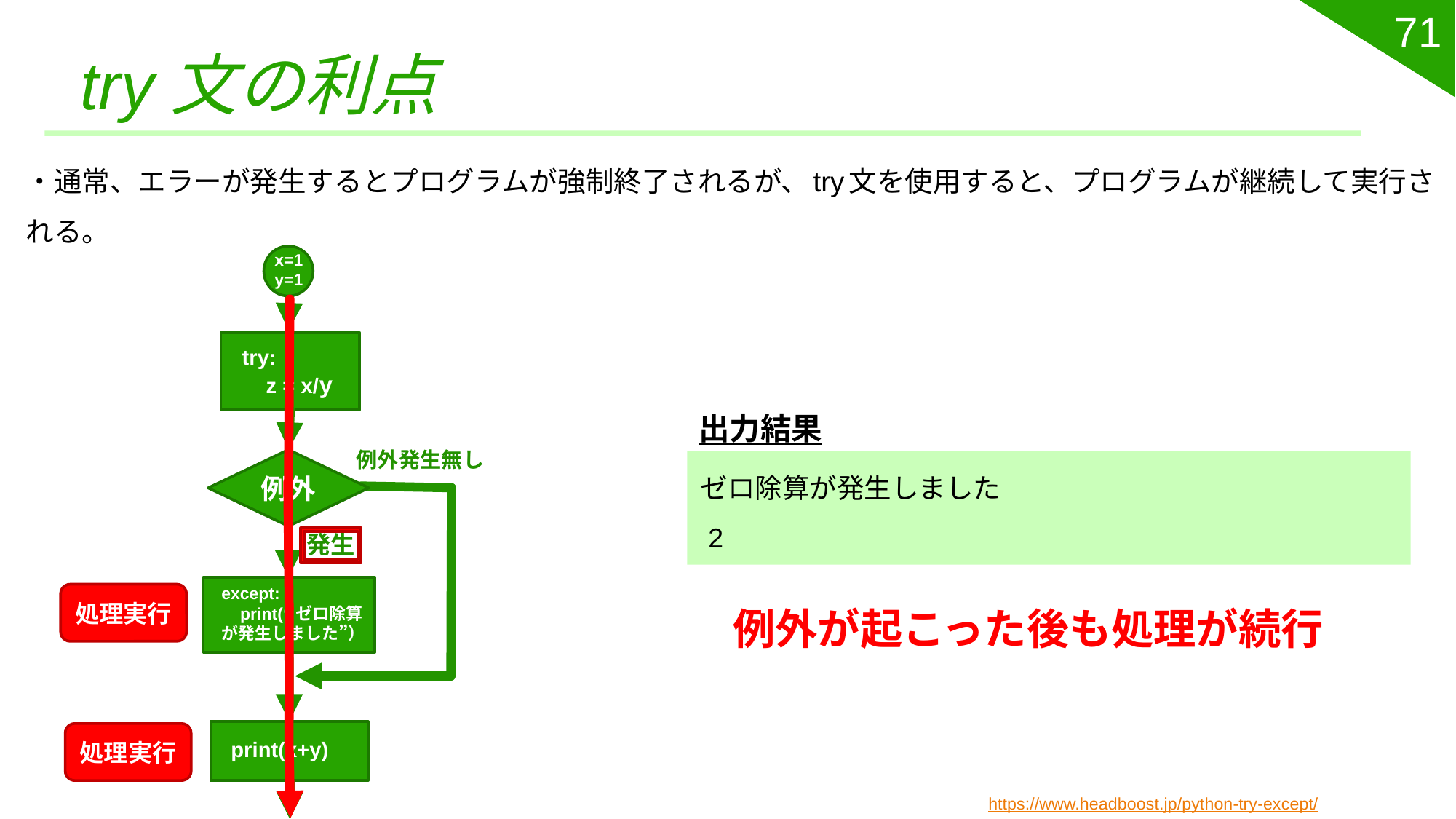

71
# try文の利点
・通常、エラーが発生するとプログラムが強制終了されるが、try文を使用すると、プログラムが継続して実行される。
x=1
y=1

try:
    z = x/y
出力結果
例外発生無し
例外

ゼロ除算が発生しました
2
発生

except:
    print(“ゼロ除算が発生しました”）
処理実行
例外が起こった後も処理が続行

処理実行
print(x+y)
https://www.headboost.jp/python-try-except/